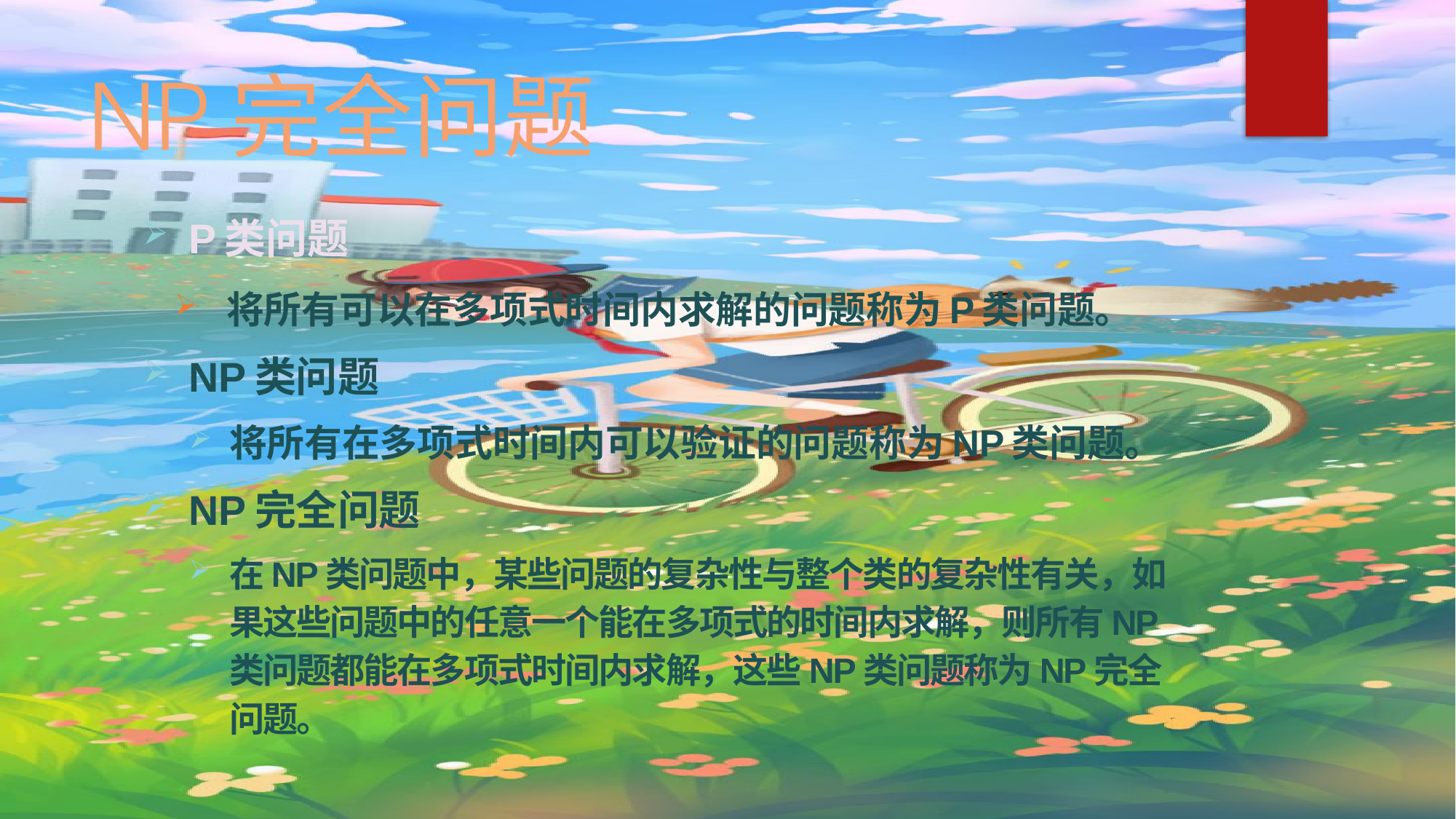

# NP完全问题
P类问题
将所有可以在多项式时间内求解的问题称为P类问题。
NP类问题
将所有在多项式时间内可以验证的问题称为NP类问题。
NP完全问题
在NP类问题中，某些问题的复杂性与整个类的复杂性有关，如果这些问题中的任意一个能在多项式的时间内求解，则所有NP类问题都能在多项式时间内求解，这些NP类问题称为NP完全问题。